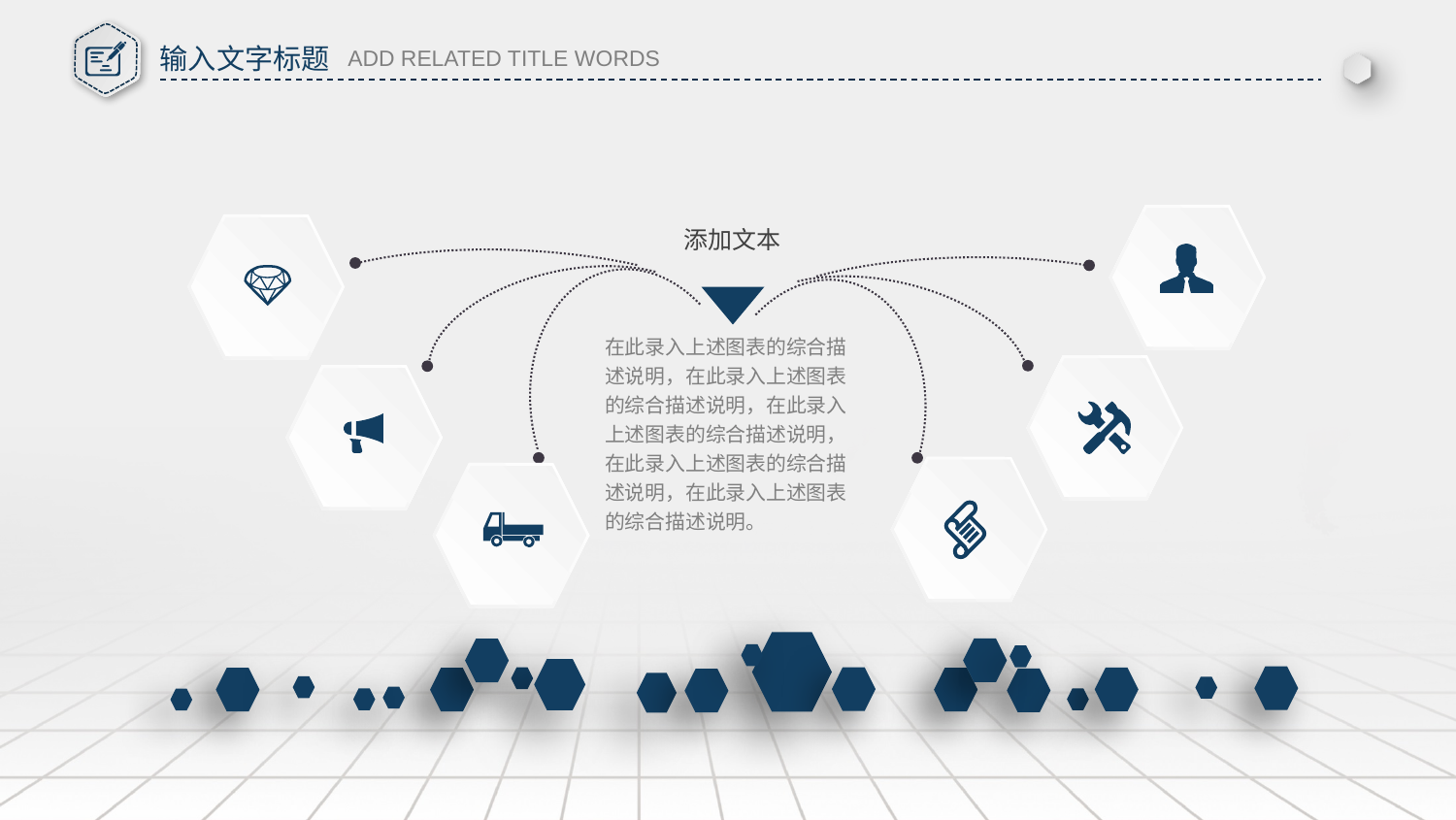

添加文本

在此录入上述图表的综合描述说明，在此录入上述图表的综合描述说明，在此录入上述图表的综合描述说明，在此录入上述图表的综合描述说明，在此录入上述图表的综合描述说明。